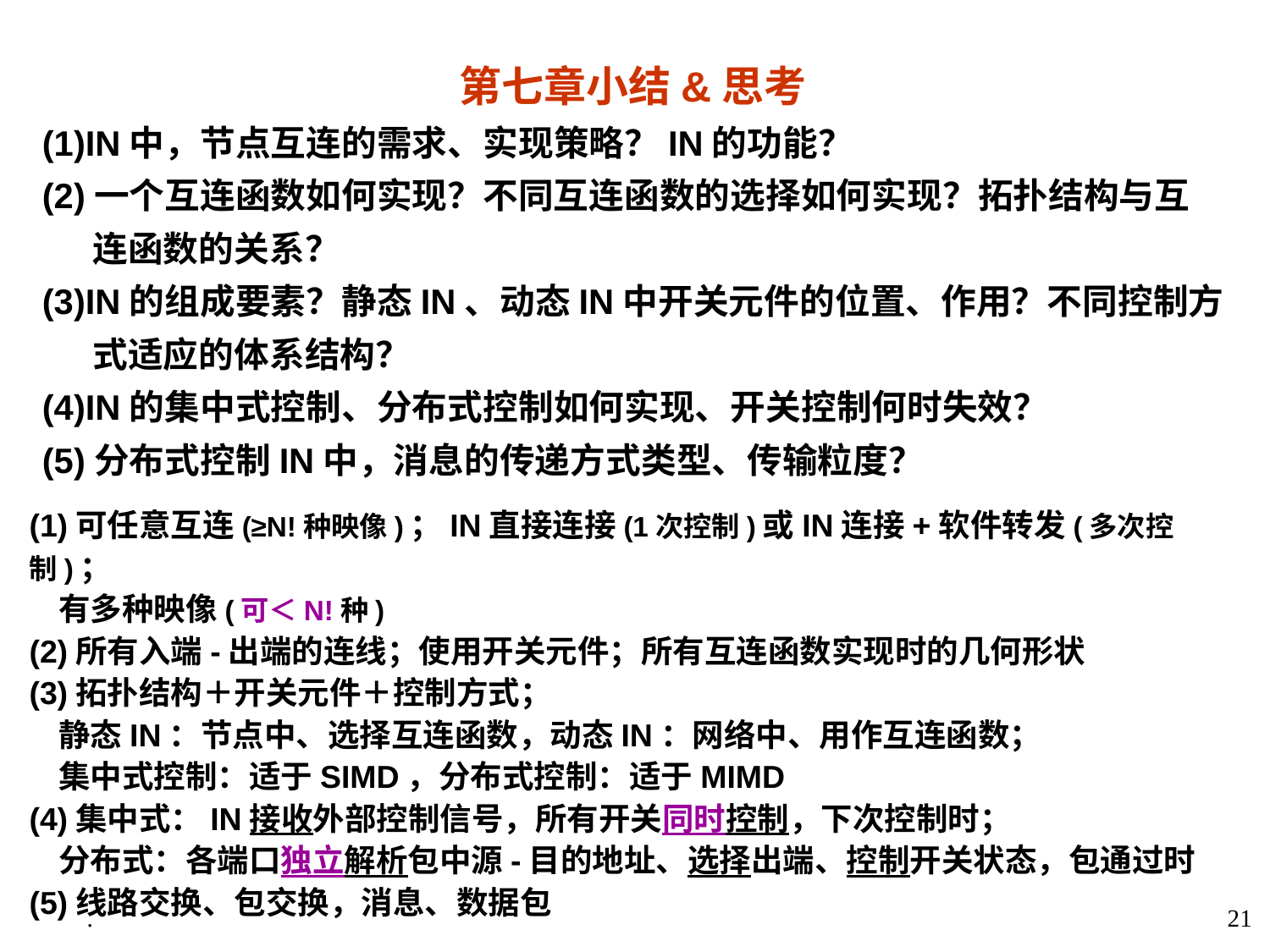

第七章小结&思考
(1)IN中，节点互连的需求、实现策略？IN的功能？
(2)一个互连函数如何实现？不同互连函数的选择如何实现？拓扑结构与互连函数的关系？
(3)IN的组成要素？静态IN、动态IN中开关元件的位置、作用？不同控制方式适应的体系结构？
(4)IN的集中式控制、分布式控制如何实现、开关控制何时失效？
(5)分布式控制IN中，消息的传递方式类型、传输粒度？
(1)可任意互连(≥N!种映像)；IN直接连接(1次控制)或IN连接+软件转发(多次控制)；
   有多种映像(可＜N!种)
(2)所有入端-出端的连线；使用开关元件；所有互连函数实现时的几何形状
(3)拓扑结构＋开关元件＋控制方式；
   静态IN：节点中、选择互连函数，动态IN：网络中、用作互连函数；
   集中式控制：适于SIMD，分布式控制：适于MIMD
(4)集中式：IN接收外部控制信号，所有开关同时控制，下次控制时；
   分布式：各端口独立解析包中源-目的地址、选择出端、控制开关状态，包通过时
(5)线路交换、包交换，消息、数据包
.
21